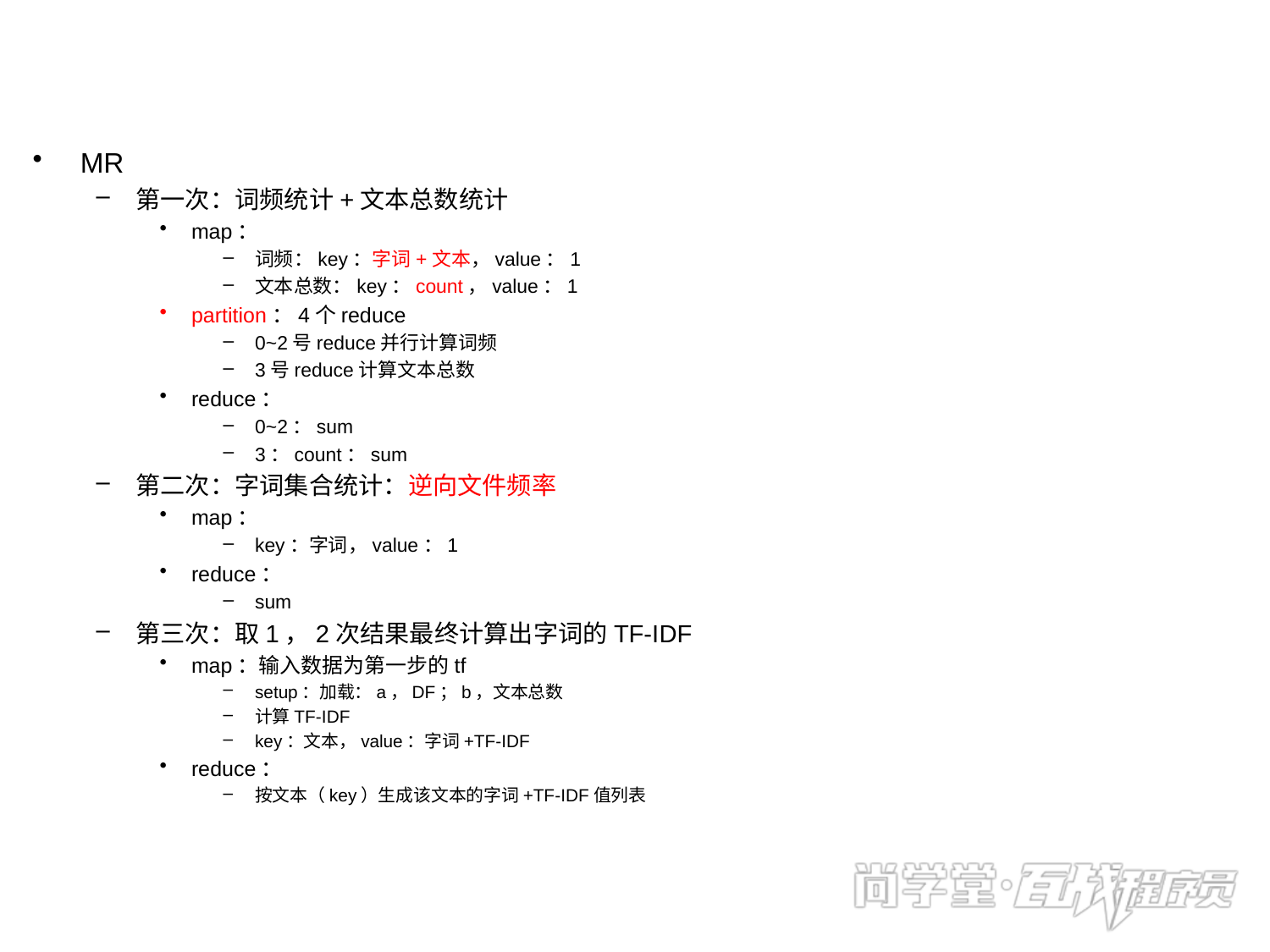

MR
第一次：词频统计+文本总数统计
map：
词频：key：字词+文本，value：1
文本总数：key：count，value：1
partition：4个reduce
0~2号reduce并行计算词频
3号reduce计算文本总数
reduce：
0~2：sum
3：count：sum
第二次：字词集合统计：逆向文件频率
map：
key：字词，value：1
reduce：
sum
第三次：取1，2次结果最终计算出字词的TF-IDF
map：输入数据为第一步的tf
setup：加载：a，DF；b，文本总数
计算TF-IDF
key：文本，value：字词+TF-IDF
reduce：
按文本（key）生成该文本的字词+TF-IDF值列表